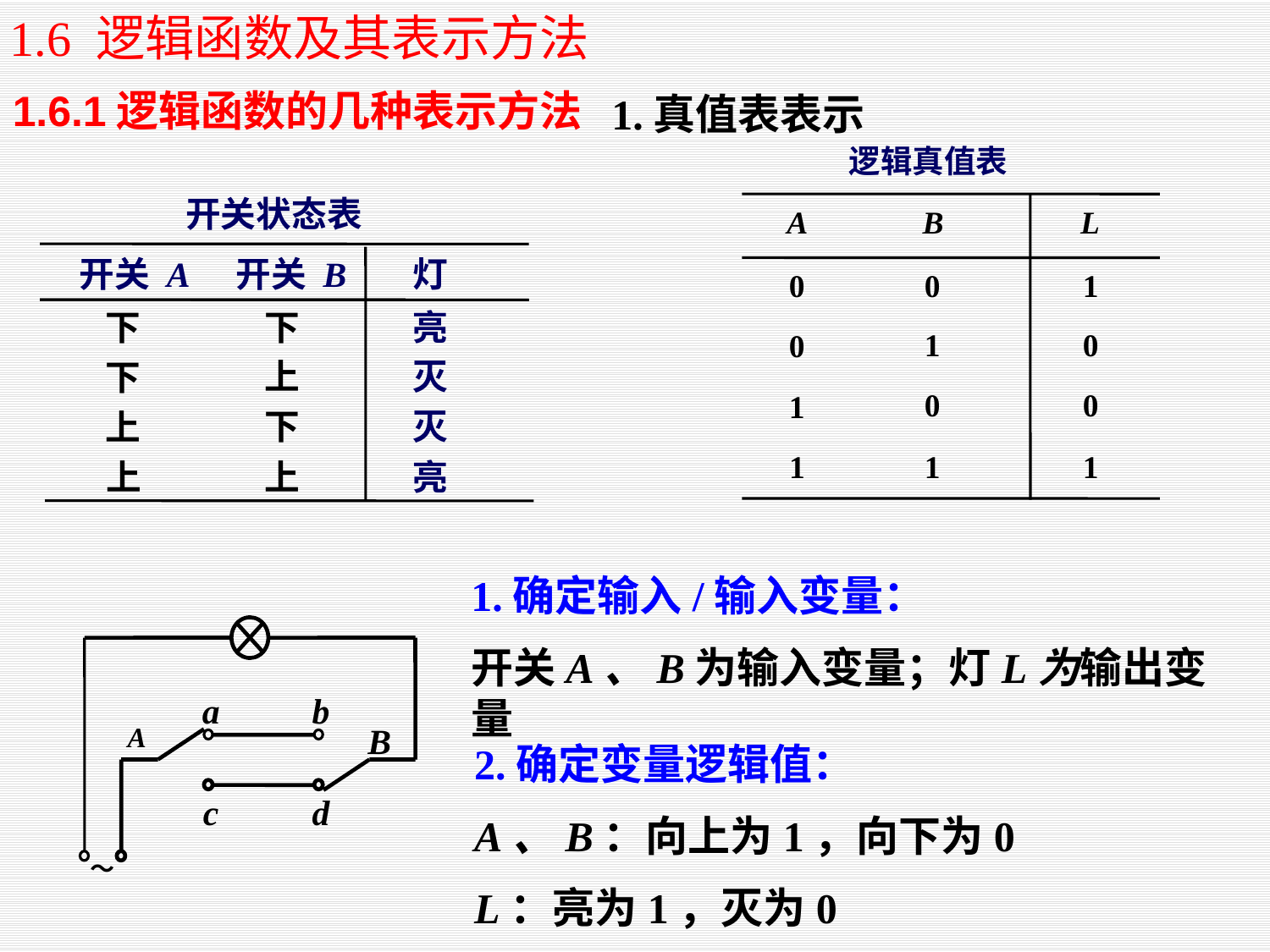

1.6 逻辑函数及其表示方法
1.6.1逻辑函数的几种表示方法
1.真值表表示
     逻辑真值表

A
B
L
0
0
1
1
0
0
0
0
1

1
1
1
开关状态表

开关 A
开关 B
灯

下
下
亮
上
灭
下
下
灭
上
上
上
亮

1.确定输入/输入变量：
开关A、B为输入变量；灯L为输出变量

a
b
A
B

c
d

～
2.确定变量逻辑值：
A、B：向上为1，向下为0
L：亮为1，灭为0